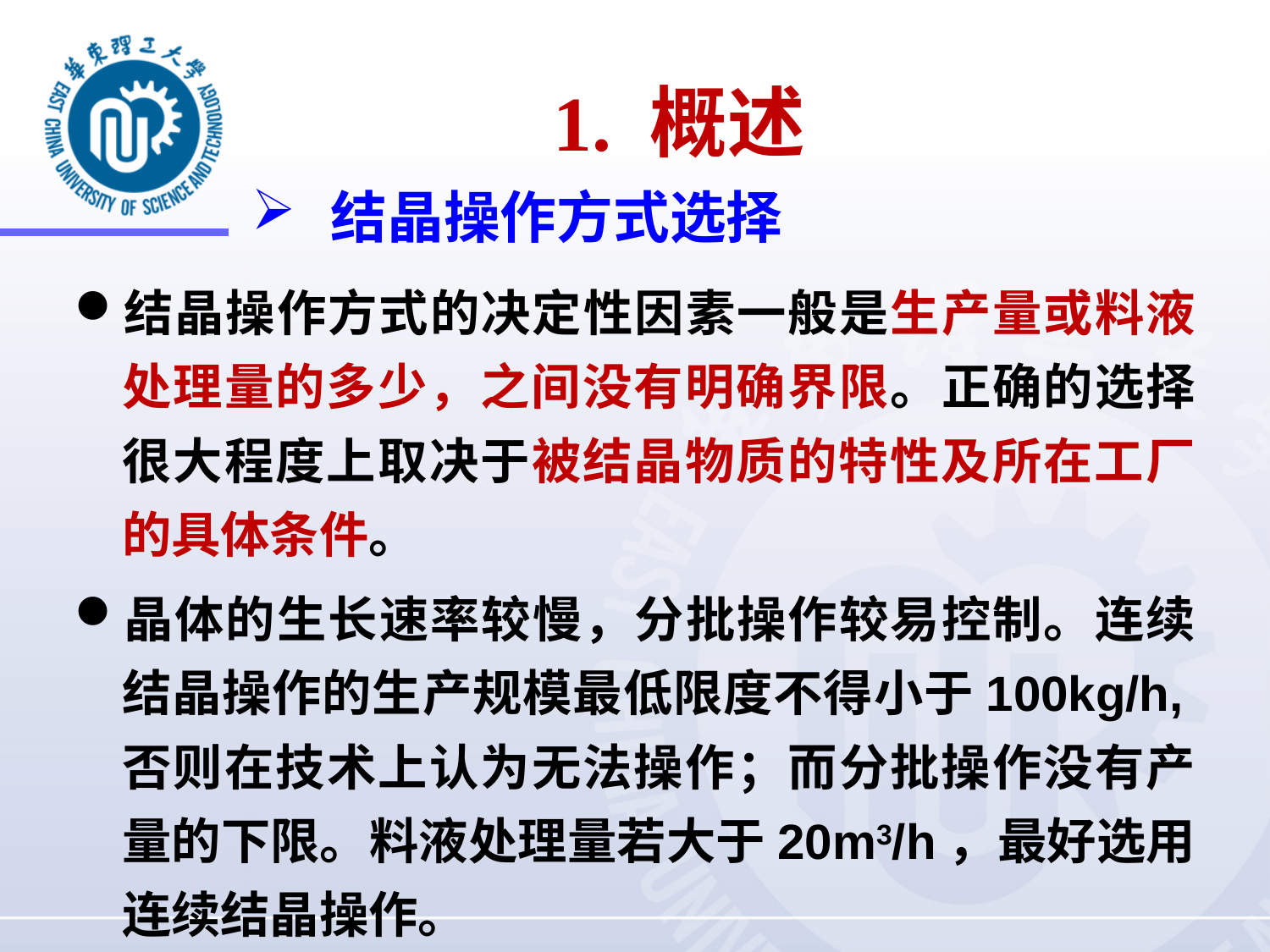

1. 概述
结晶操作方式选择
结晶操作方式的决定性因素一般是生产量或料液处理量的多少，之间没有明确界限。正确的选择很大程度上取决于被结晶物质的特性及所在工厂的具体条件。
晶体的生长速率较慢，分批操作较易控制。连续结晶操作的生产规模最低限度不得小于100kg/h,否则在技术上认为无法操作；而分批操作没有产量的下限。料液处理量若大于20m3/h，最好选用连续结晶操作。